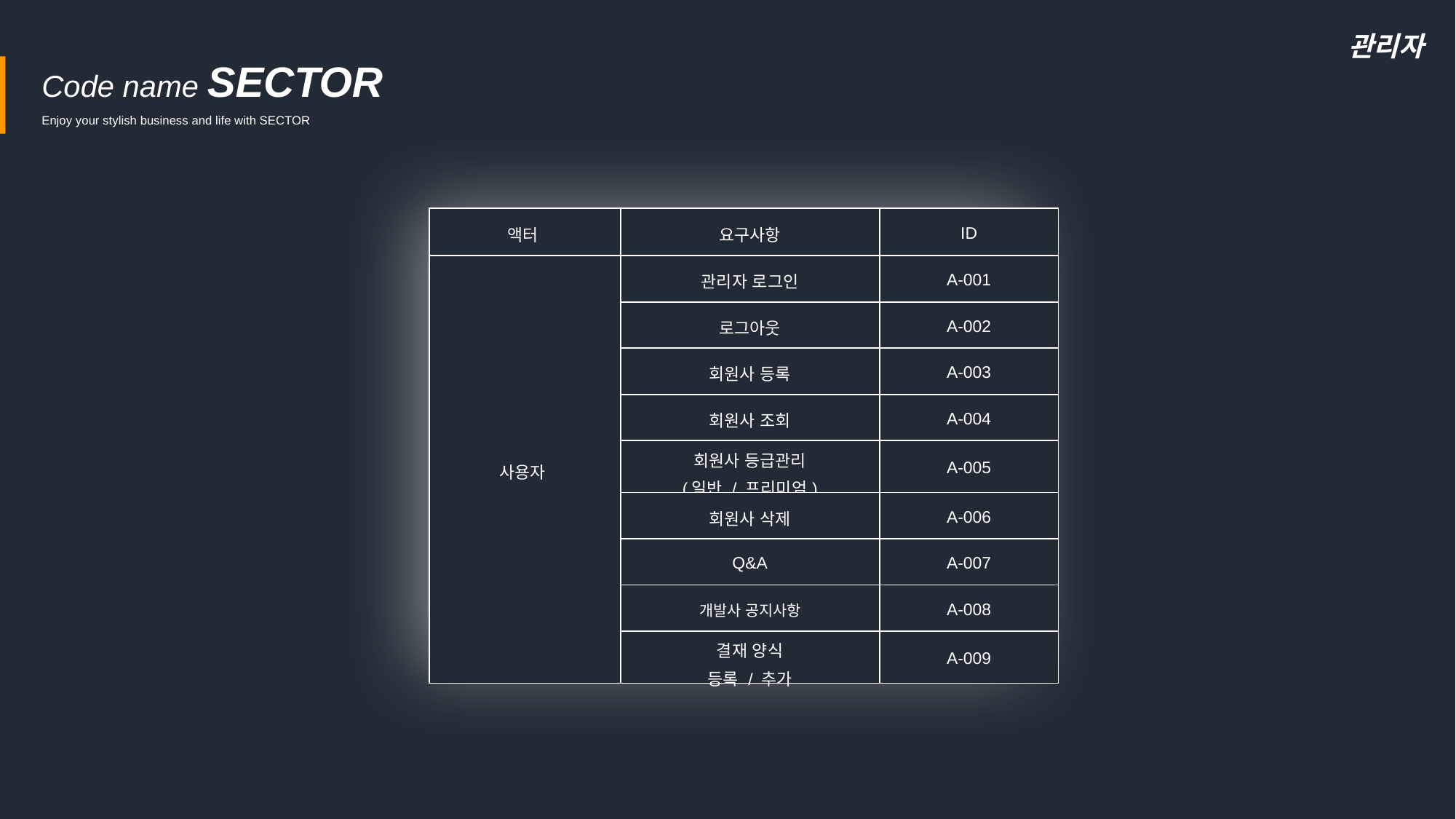

Code name SECTOR
Enjoy your stylish business and life with SECTOR
관리자

| 액터 | 요구사항 | ID |
| --- | --- | --- |
| 사용자 | 관리자 로그인 | A-001 |
|  | 로그아웃 | A-002 |
|  | 회원사 등록 | A-003 |
|  | 회원사 조회 | A-004 |
|  | 회원사 등급관리 (일반 / 프리미엄) | A-005 |
|  | 회원사 삭제 | A-006 |
|  | Q&A | A-007 |
|  | 개발사 공지사항 | A-008 |
|  | 결재 양식 등록 / 추가 | A-009 |